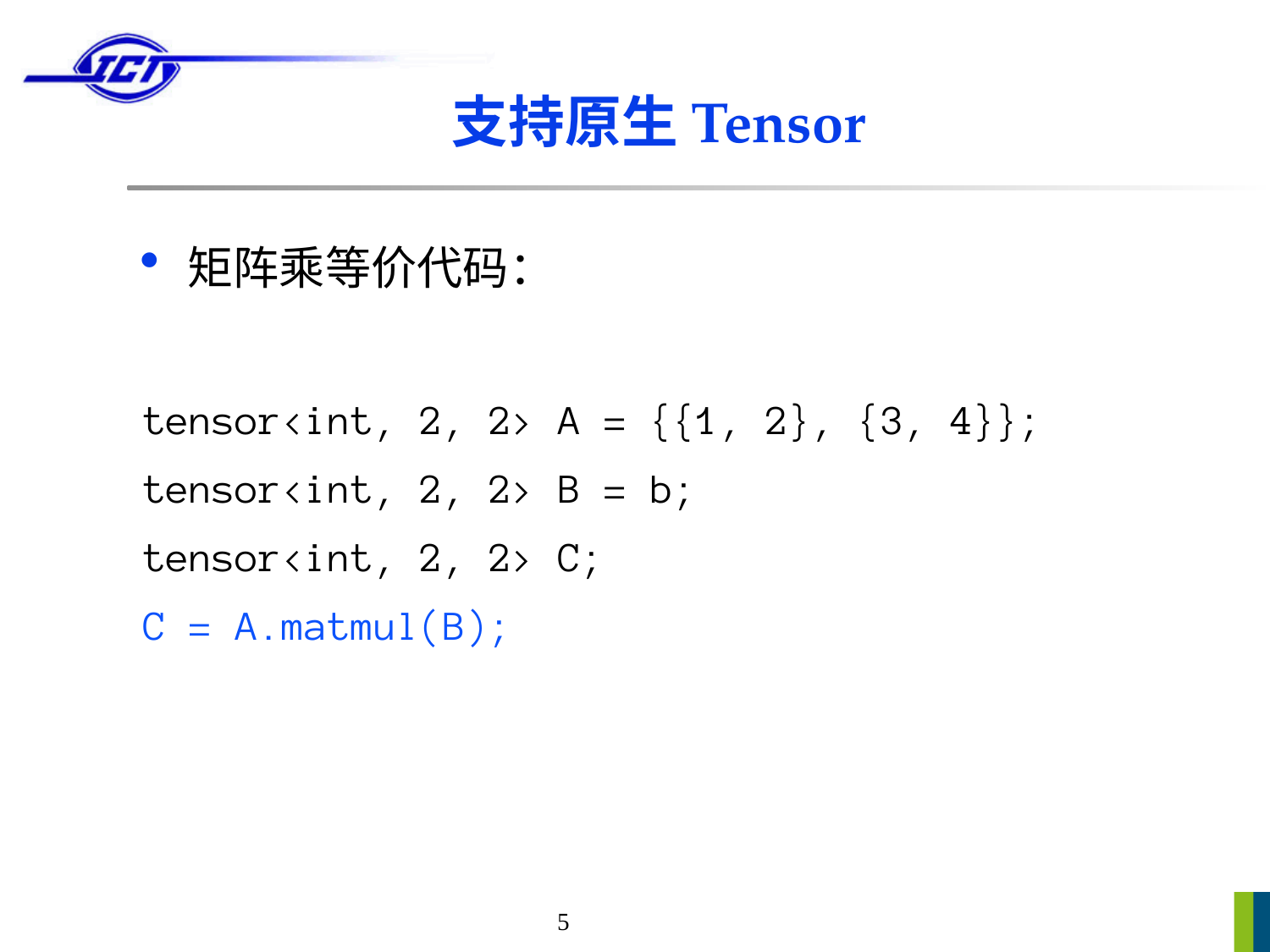

# 支持原生Tensor
矩阵乘等价代码：
	tensor<int, 2, 2> A = {{1, 2}, {3, 4}};
	tensor<int, 2, 2> B = b;
	tensor<int, 2, 2> C;
	C = A.matmul(B);